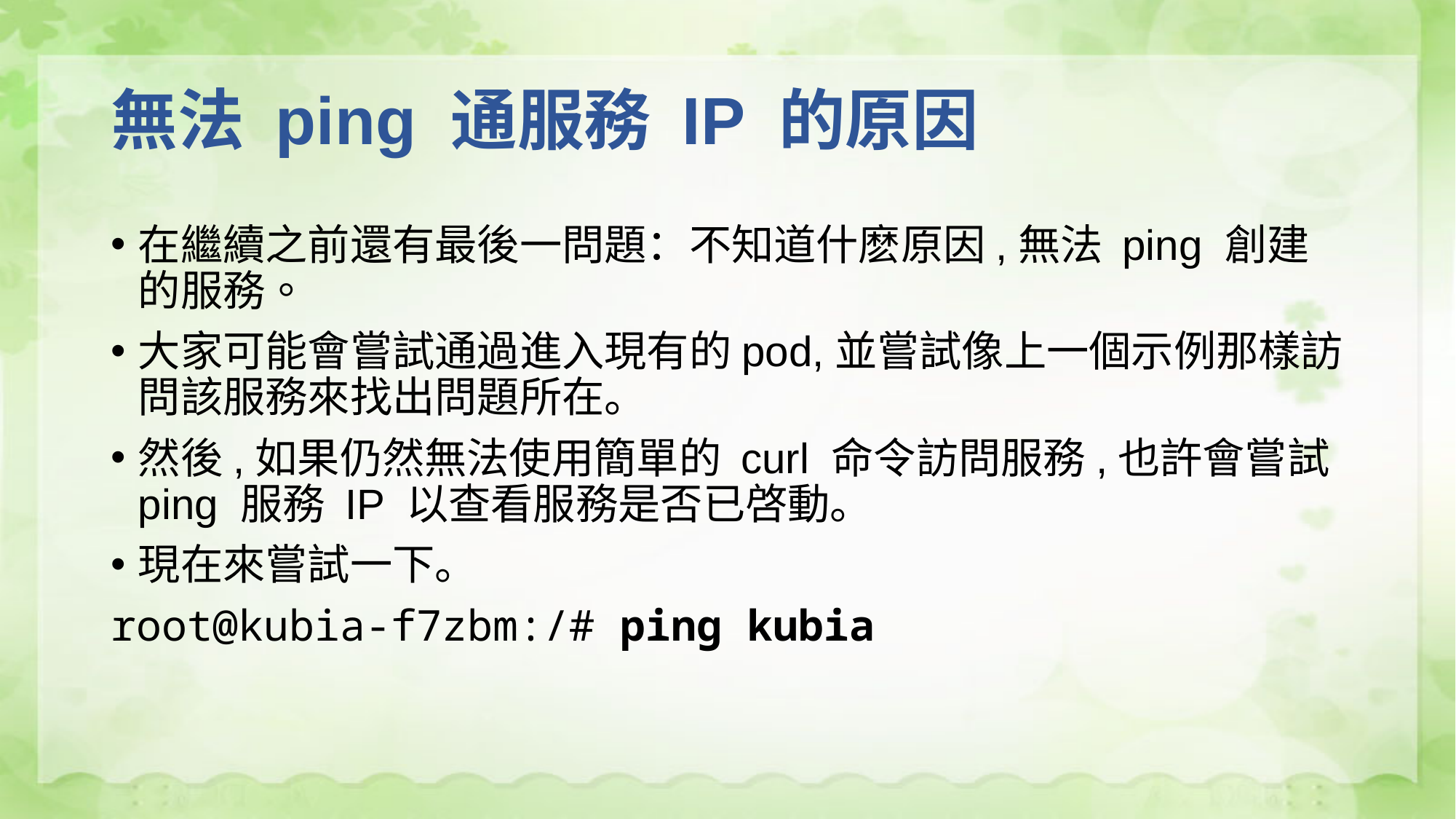

# 無法 ping 通服務 IP 的原因
在繼續之前還有最後一問題：不知道什麽原因,無法 ping 創建的服務。
大家可能會嘗試通過進入現有的pod,並嘗試像上一個示例那樣訪問該服務來找出問題所在。
然後,如果仍然無法使用簡單的 curl 命令訪問服務,也許會嘗試 ping 服務 IP 以查看服務是否已啓動。
現在來嘗試一下。
root@kubia-f7zbm:/# ping kubia